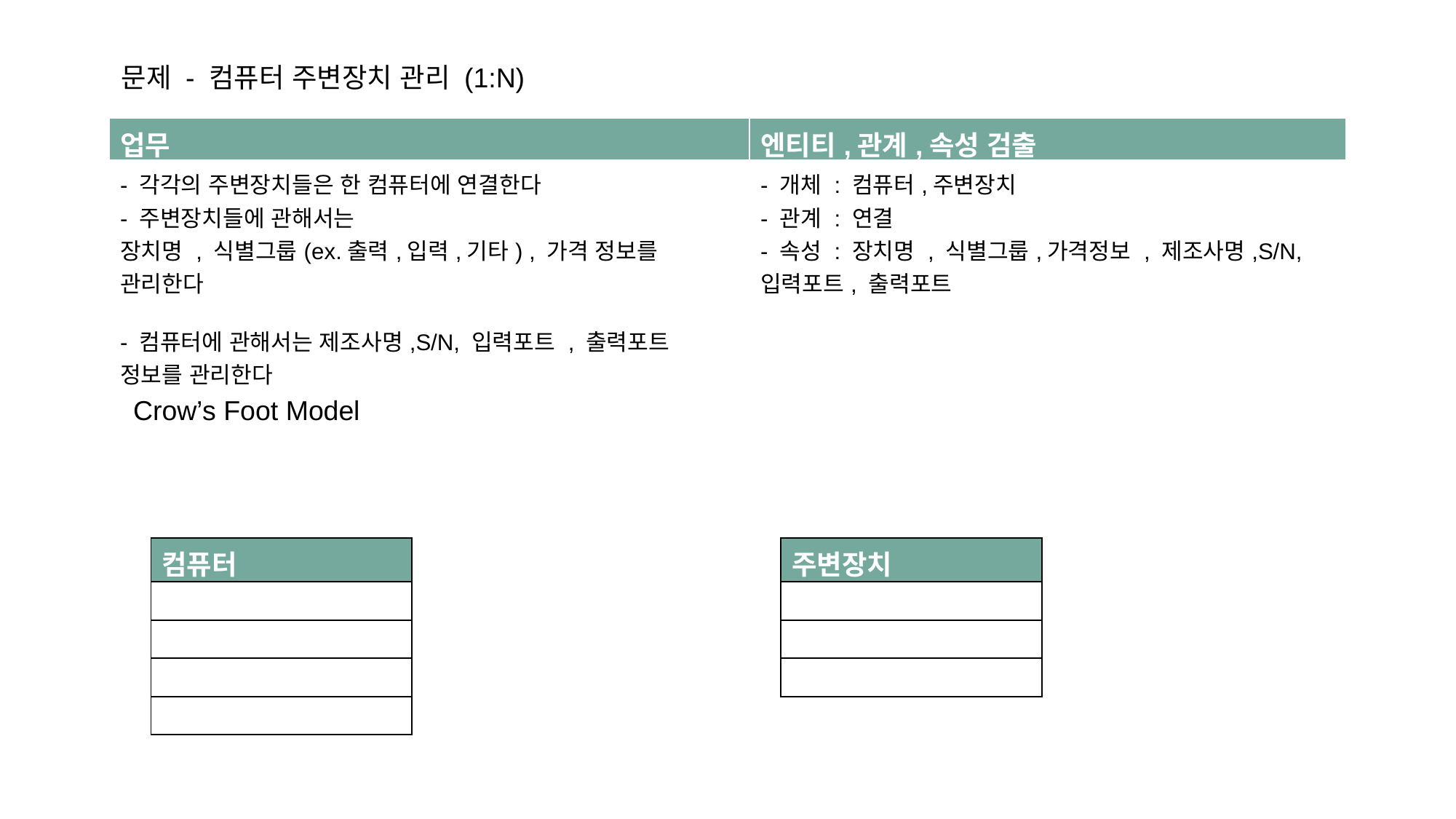

문제 - 컴퓨터 주변장치 관리 (1:N)
| 업무 | 엔티티,관계,속성 검출 |
| --- | --- |
| - 각각의 주변장치들은 한 컴퓨터에 연결한다 - 주변장치들에 관해서는 장치명 , 식별그룹(ex.출력,입력,기타) , 가격 정보를 관리한다 - 컴퓨터에 관해서는 제조사명,S/N, 입력포트 , 출력포트 정보를 관리한다 | - 개체 : 컴퓨터,주변장치 - 관계 : 연결 - 속성 : 장치명 , 식별그룹,가격정보 , 제조사명,S/N,입력포트, 출력포트 |
|  |  |
Crow’s Foot Model
| 컴퓨터 |
| --- |
|  |
|  |
|  |
|  |
| 주변장치 |
| --- |
|  |
|  |
|  |